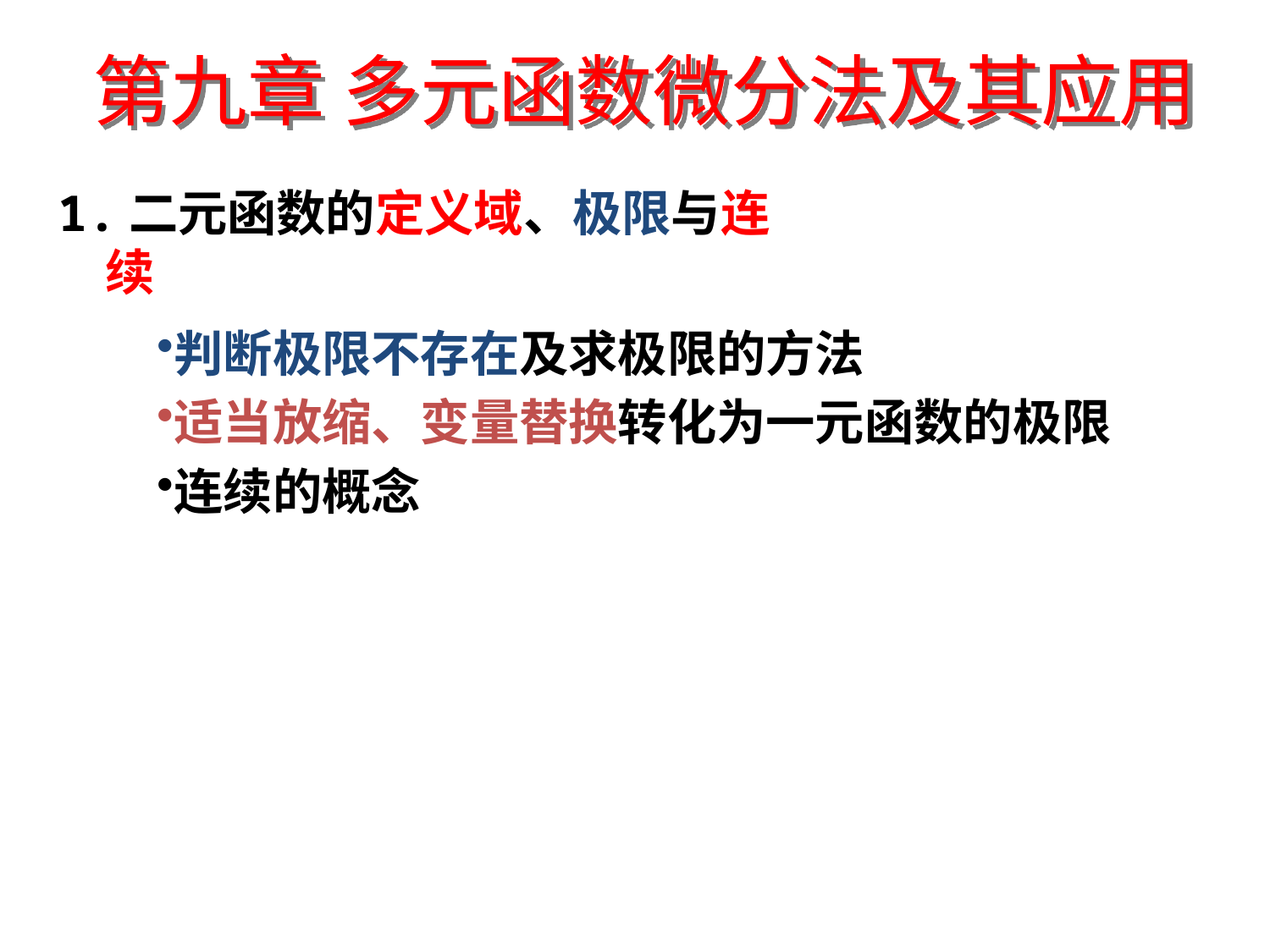

第九章 多元函数微分法及其应用
1.二元函数的定义域、极限与连续
判断极限不存在及求极限的方法
适当放缩、变量替换转化为一元函数的极限
连续的概念